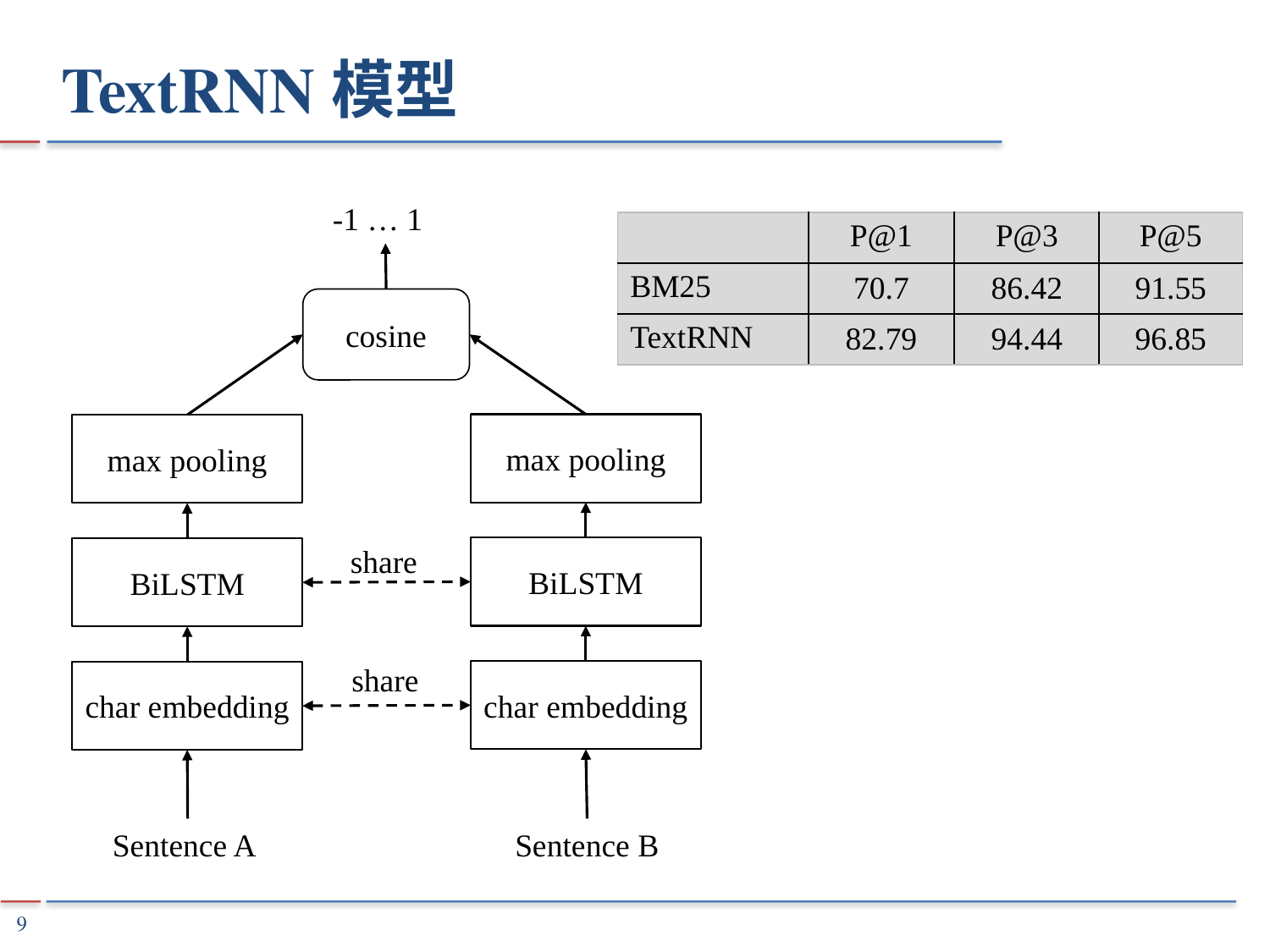

# TextRNN模型
-1 … 1
|  | P@1 | P@3 | P@5 |
| --- | --- | --- | --- |
| BM25 | 70.7 | 86.42 | 91.55 |
| TextRNN | 82.79 | 94.44 | 96.85 |
cosine
max pooling
max pooling
share
BiLSTM
BiLSTM
share
char embedding
char embedding
Sentence A
Sentence B
9